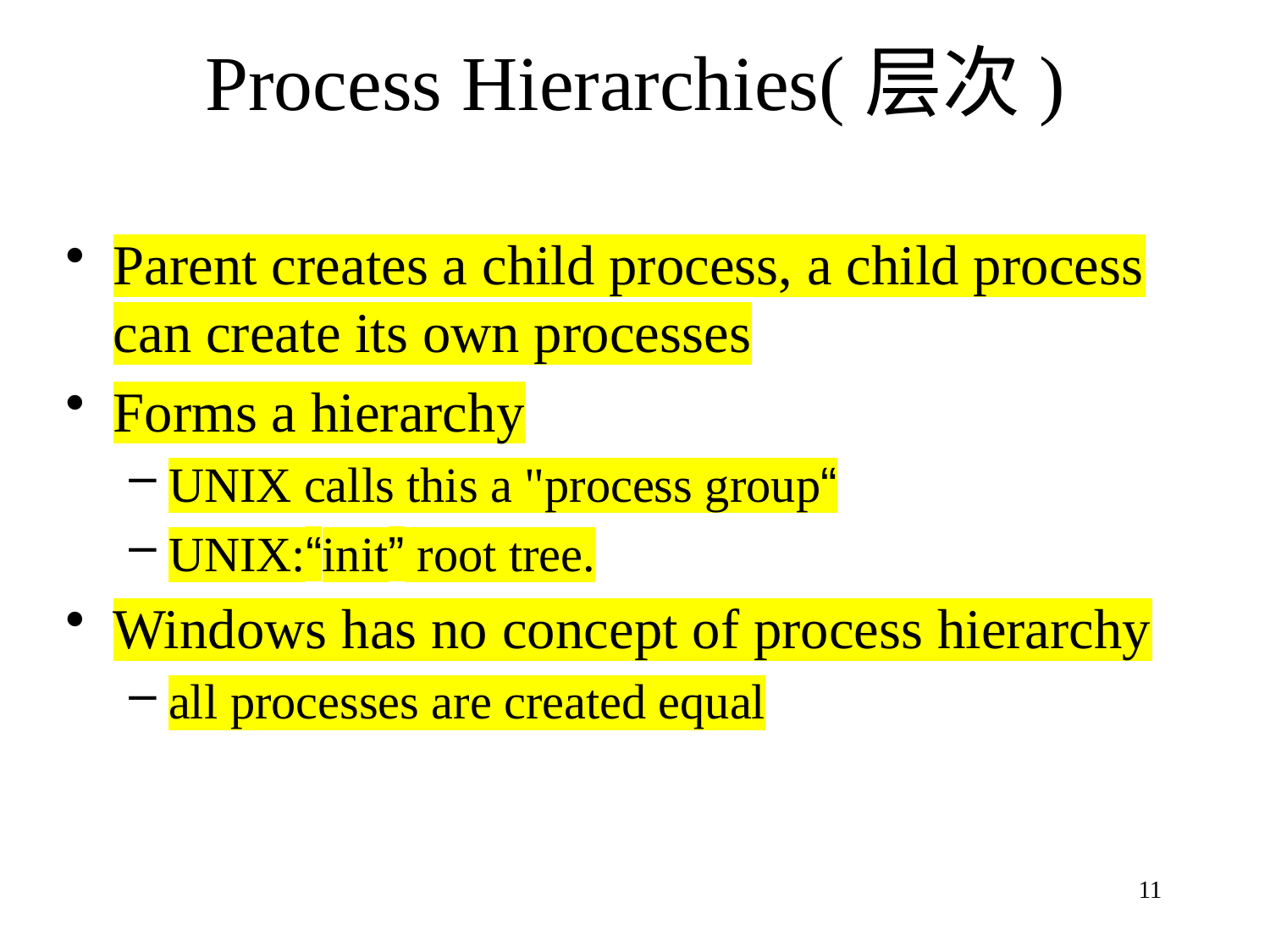

# Process Hierarchies(层次)
Parent creates a child process, a child process can create its own processes
Forms a hierarchy
UNIX calls this a "process group“
UNIX:“init” root tree.
Windows has no concept of process hierarchy
all processes are created equal
11